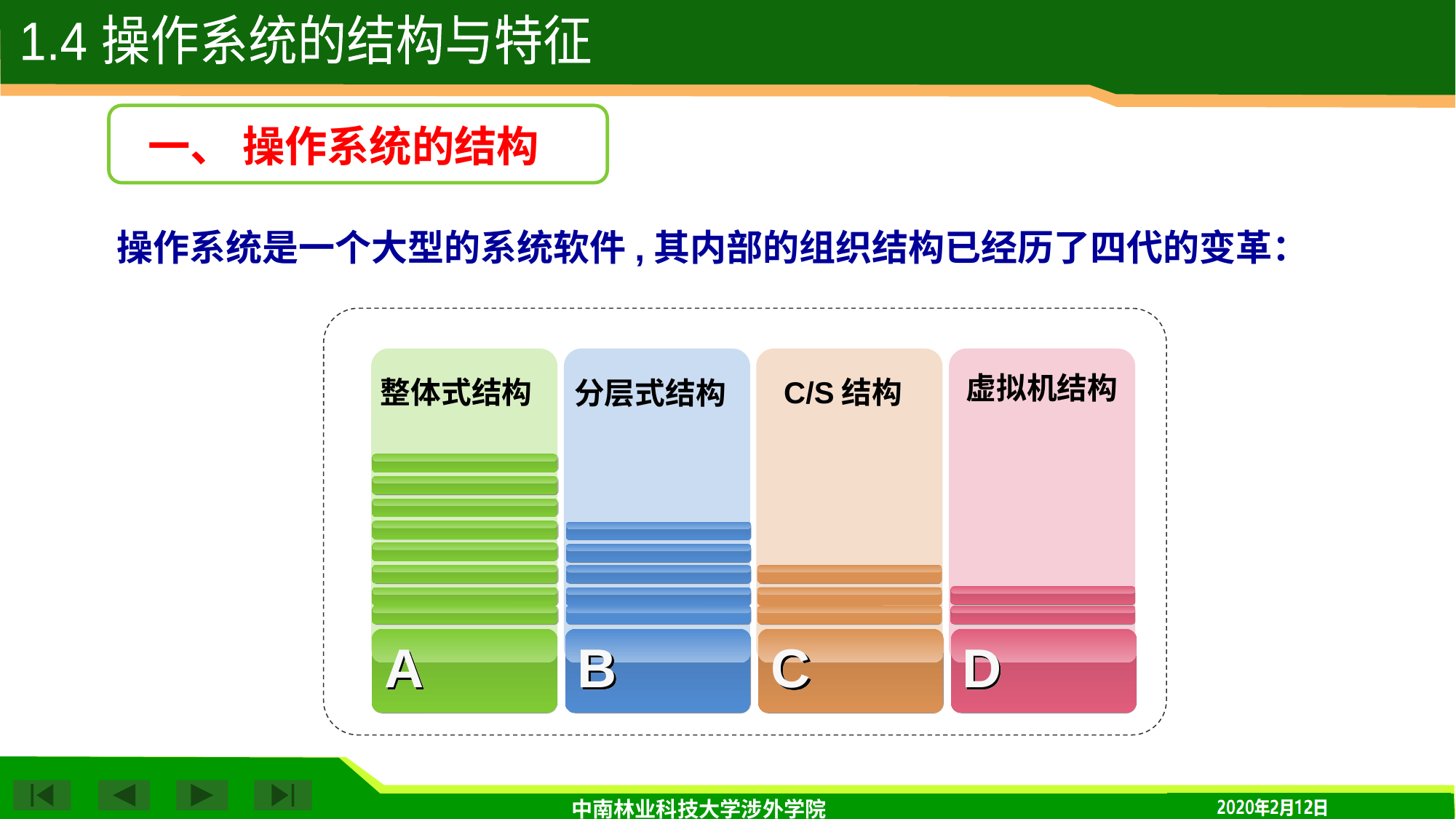

1.4 操作系统的结构与特征

 一、 操作系统的结构
操作系统是一个大型的系统软件,其内部的组织结构已经历了四代的变革：

虚拟机结构
整体式结构
C/S结构
分层式结构

A
B
C
D